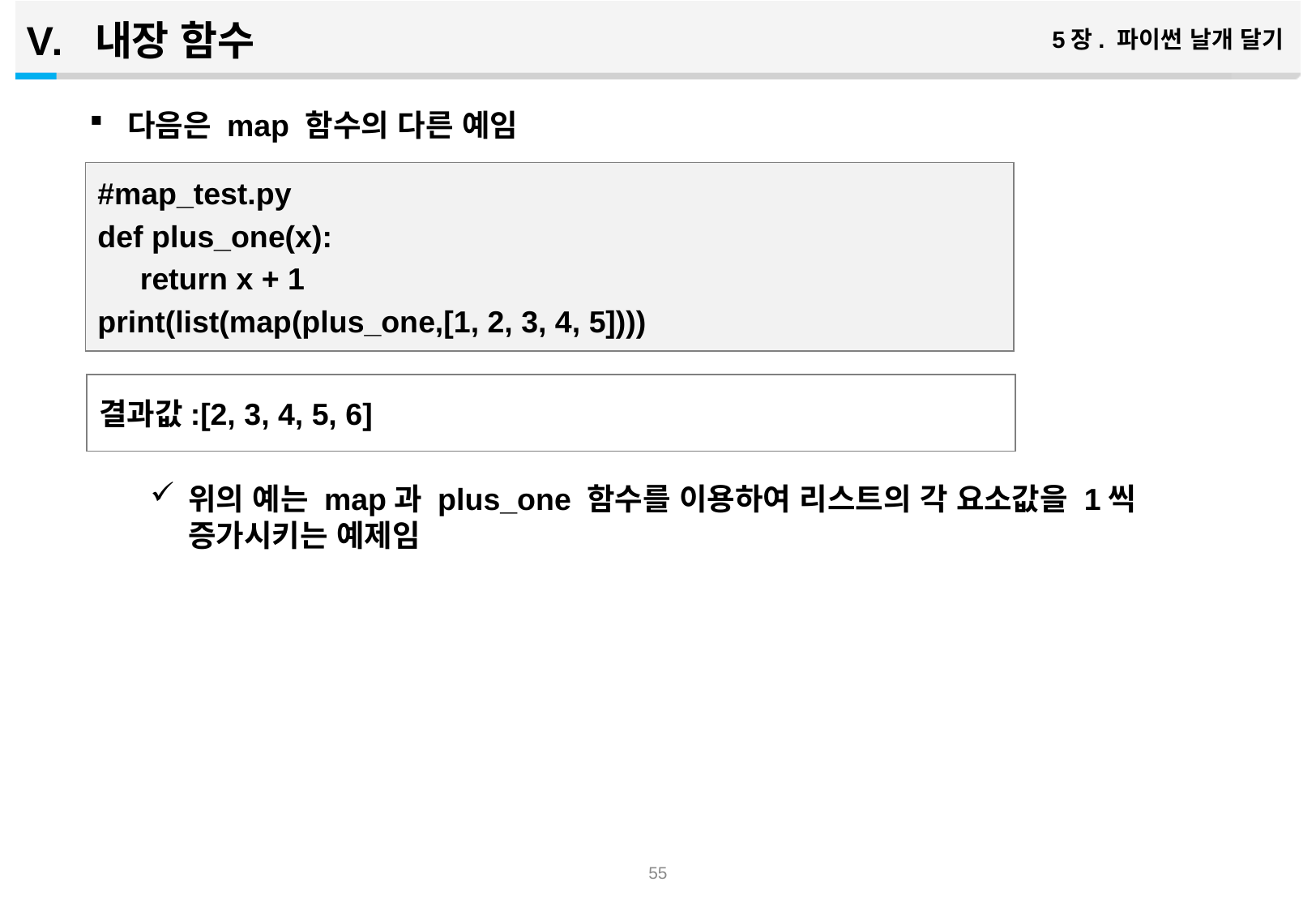

내장 함수
5장. 파이썬 날개 달기
다음은 map 함수의 다른 예임

위의 예는 map과 plus_one 함수를 이용하여 리스트의 각 요소값을 1씩            증가시키는 예제임
#map_test.py
def plus_one(x):
     return x + 1
print(list(map(plus_one,[1, 2, 3, 4, 5])))
결과값:[2, 3, 4, 5, 6]
55